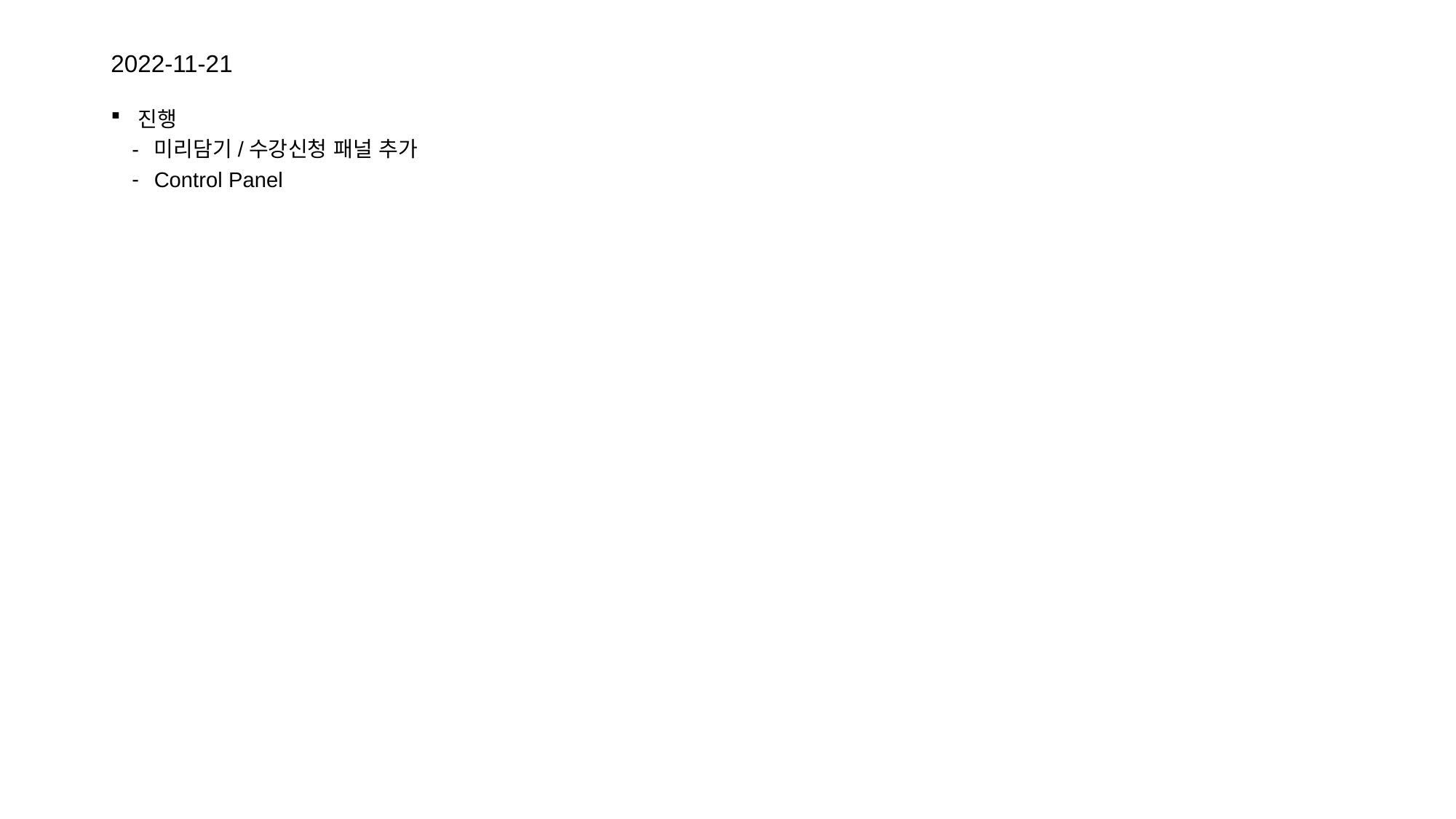

# 2022-11-21

진행
미리담기/수강신청 패널 추가
Control Panel